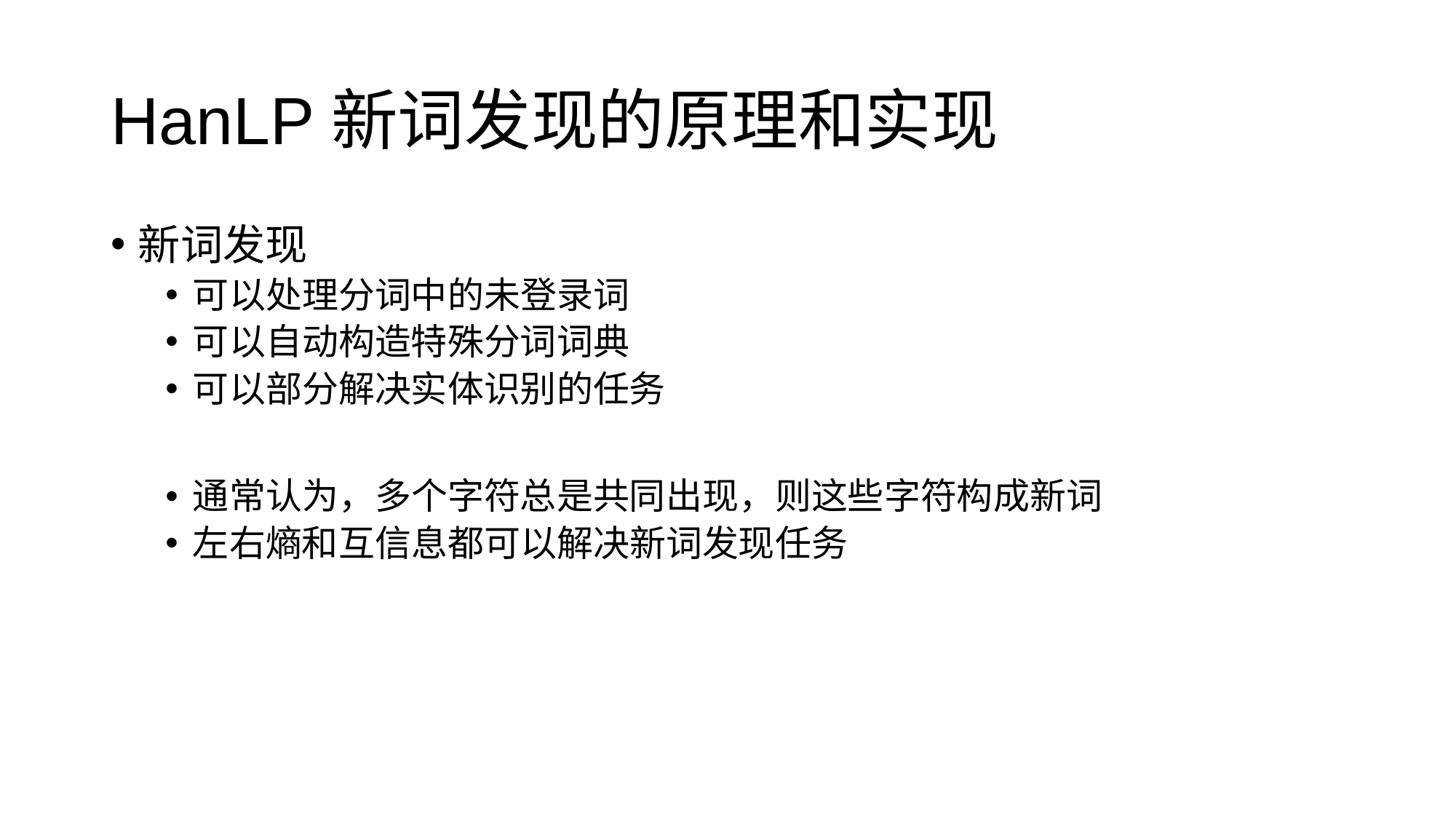

# HanLP新词发现的原理和实现
新词发现
可以处理分词中的未登录词
可以自动构造特殊分词词典
可以部分解决实体识别的任务

通常认为，多个字符总是共同出现，则这些字符构成新词
左右熵和互信息都可以解决新词发现任务